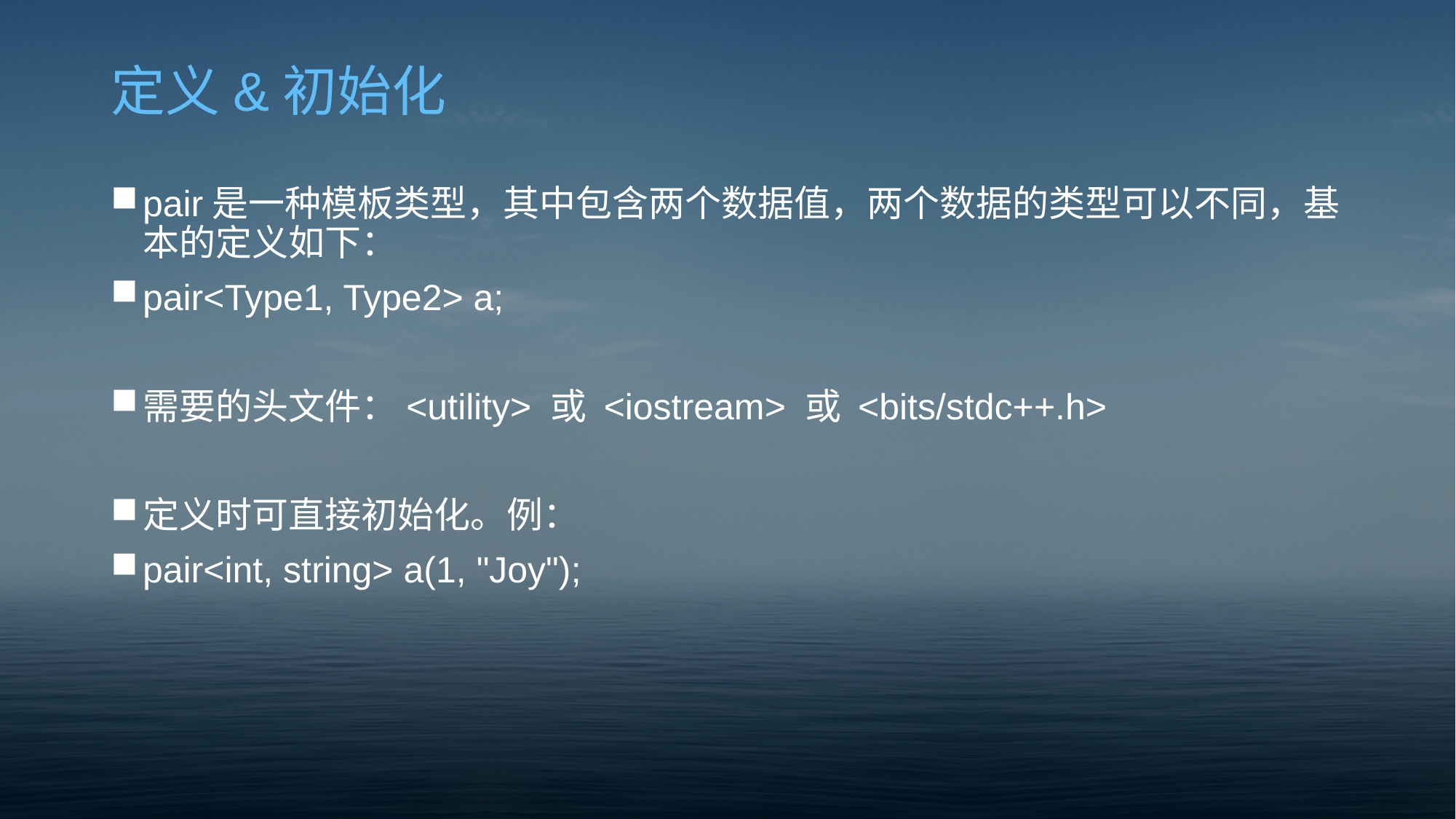

# 定义&初始化
pair是一种模板类型，其中包含两个数据值，两个数据的类型可以不同，基本的定义如下：
pair<Type1, Type2> a;

需要的头文件：<utility> 或 <iostream> 或 <bits/stdc++.h>

定义时可直接初始化。例：
pair<int, string> a(1, "Joy");